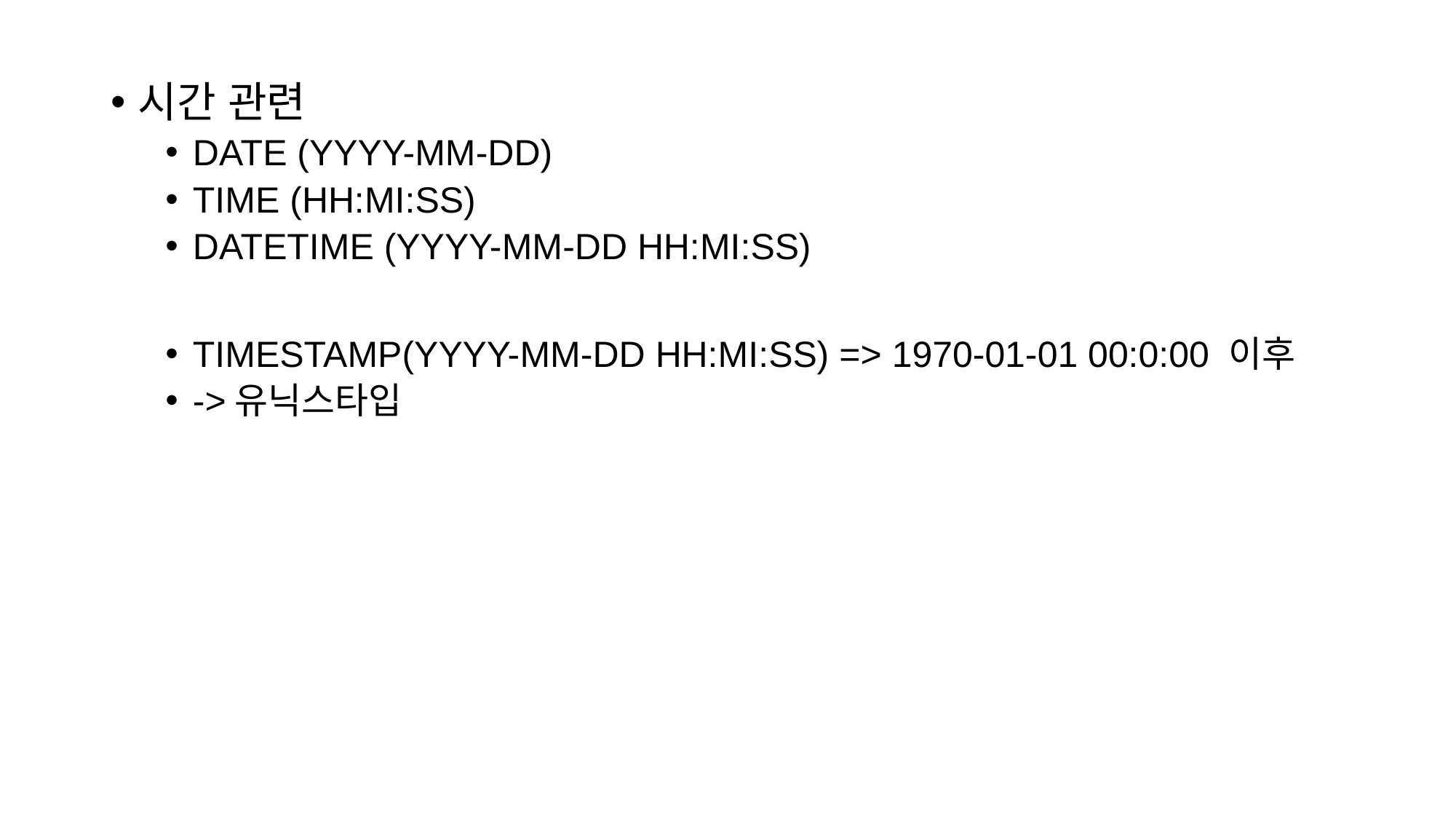

시간 관련
DATE (YYYY-MM-DD)
TIME (HH:MI:SS)
DATETIME (YYYY-MM-DD HH:MI:SS)

TIMESTAMP(YYYY-MM-DD HH:MI:SS) => 1970-01-01 00:0:00 이후
->유닉스타입